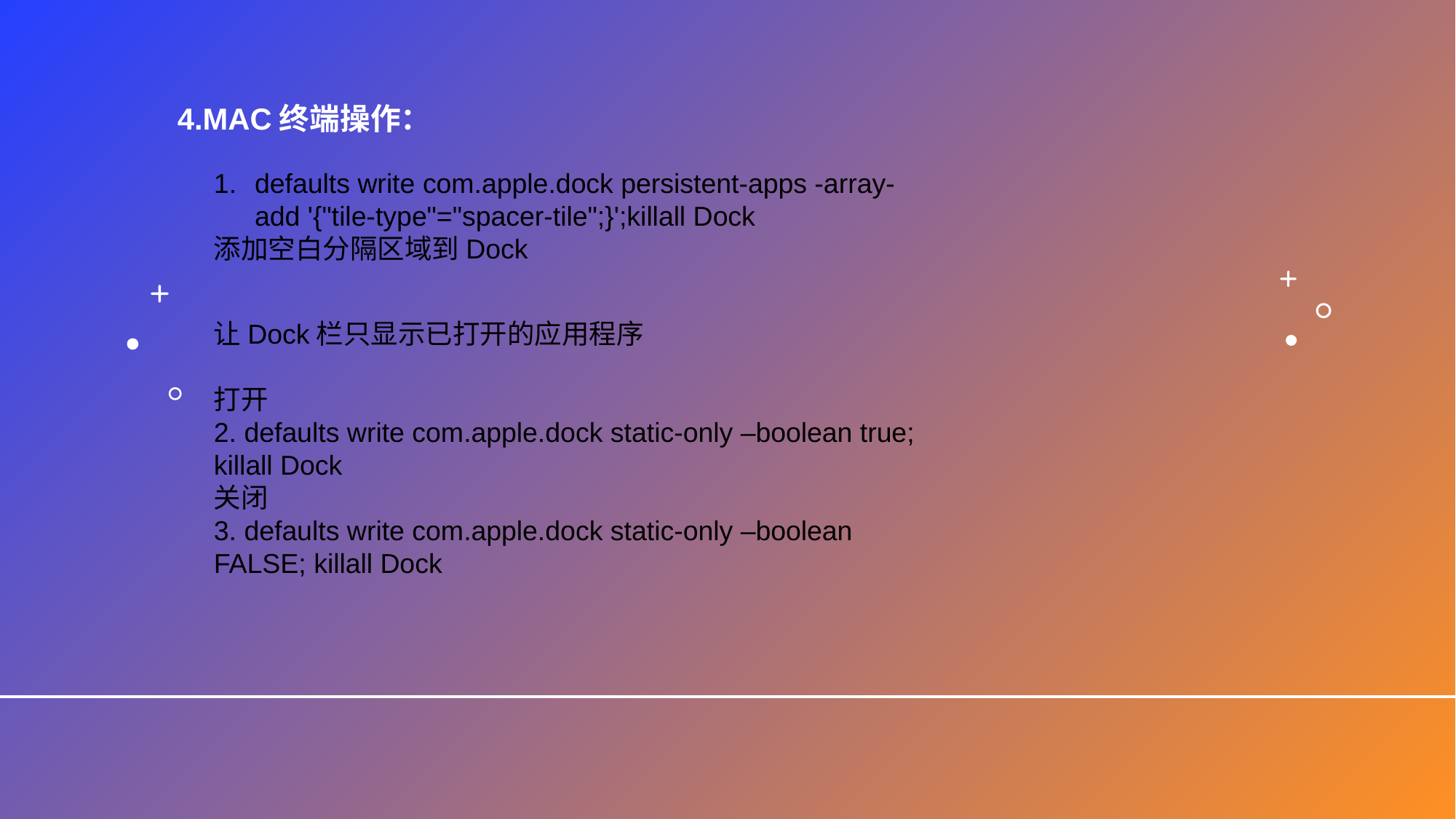

4.mac终端操作：
defaults write com.apple.dock persistent-apps -array-add '{"tile-type"="spacer-tile";}';killall Dock
添加空白分隔区域到Dock

让Dock栏只显示已打开的应用程序

打开
2. defaults write com.apple.dock static-only –boolean true; killall Dock
关闭
3. defaults write com.apple.dock static-only –boolean FALSE; killall Dock